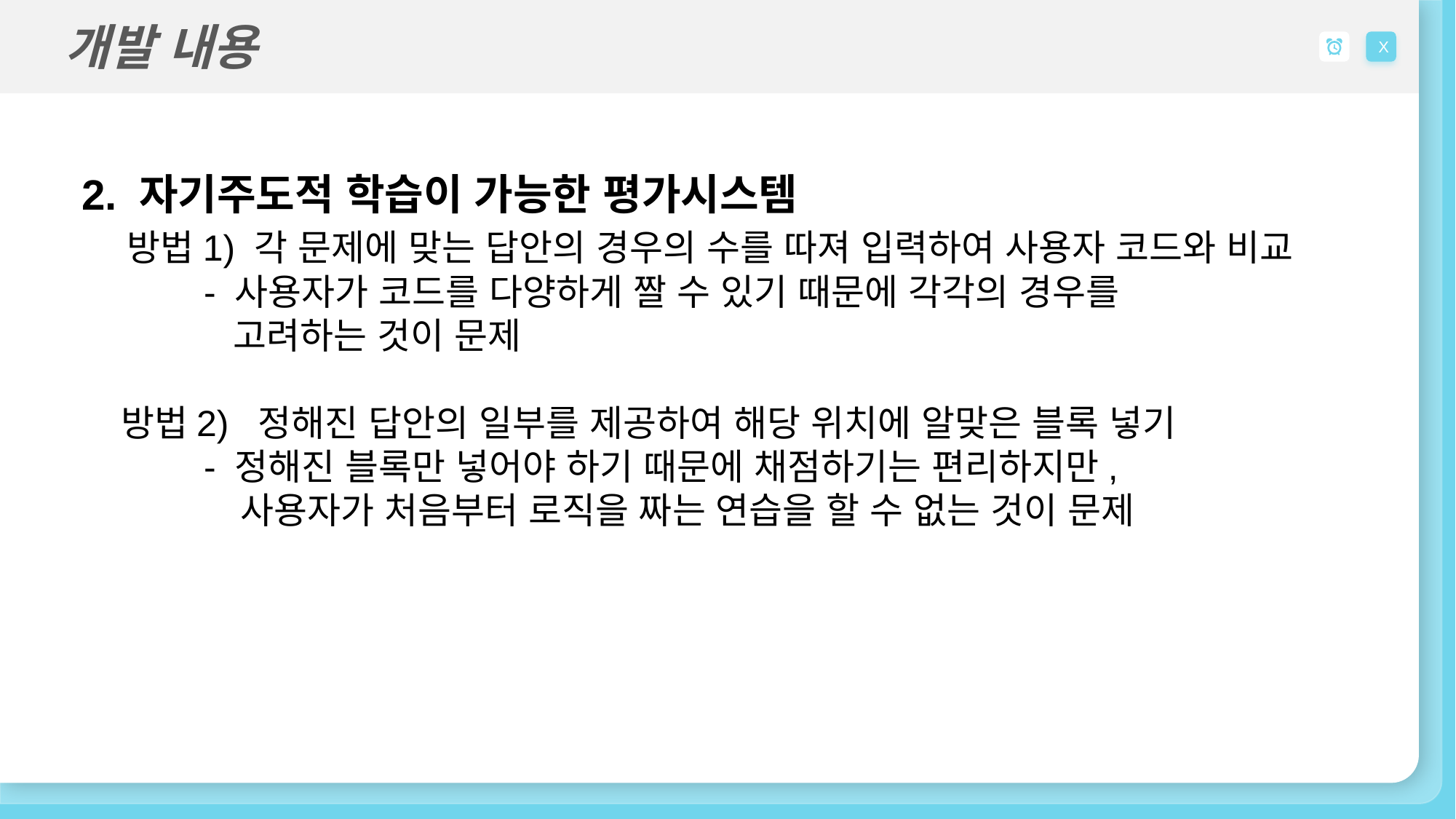

개발 내용

X
2. 자기주도적 학습이 가능한 평가시스템
   방법1) 각 문제에 맞는 답안의 경우의 수를 따져 입력하여 사용자 코드와 비교
            - 사용자가 코드를 다양하게 짤 수 있기 때문에 각각의 경우를
              고려하는 것이 문제

   방법2)  정해진 답안의 일부를 제공하여 해당 위치에 알맞은 블록 넣기
            - 정해진 블록만 넣어야 하기 때문에 채점하기는 편리하지만,
     	    사용자가 처음부터 로직을 짜는 연습을 할 수 없는 것이 문제